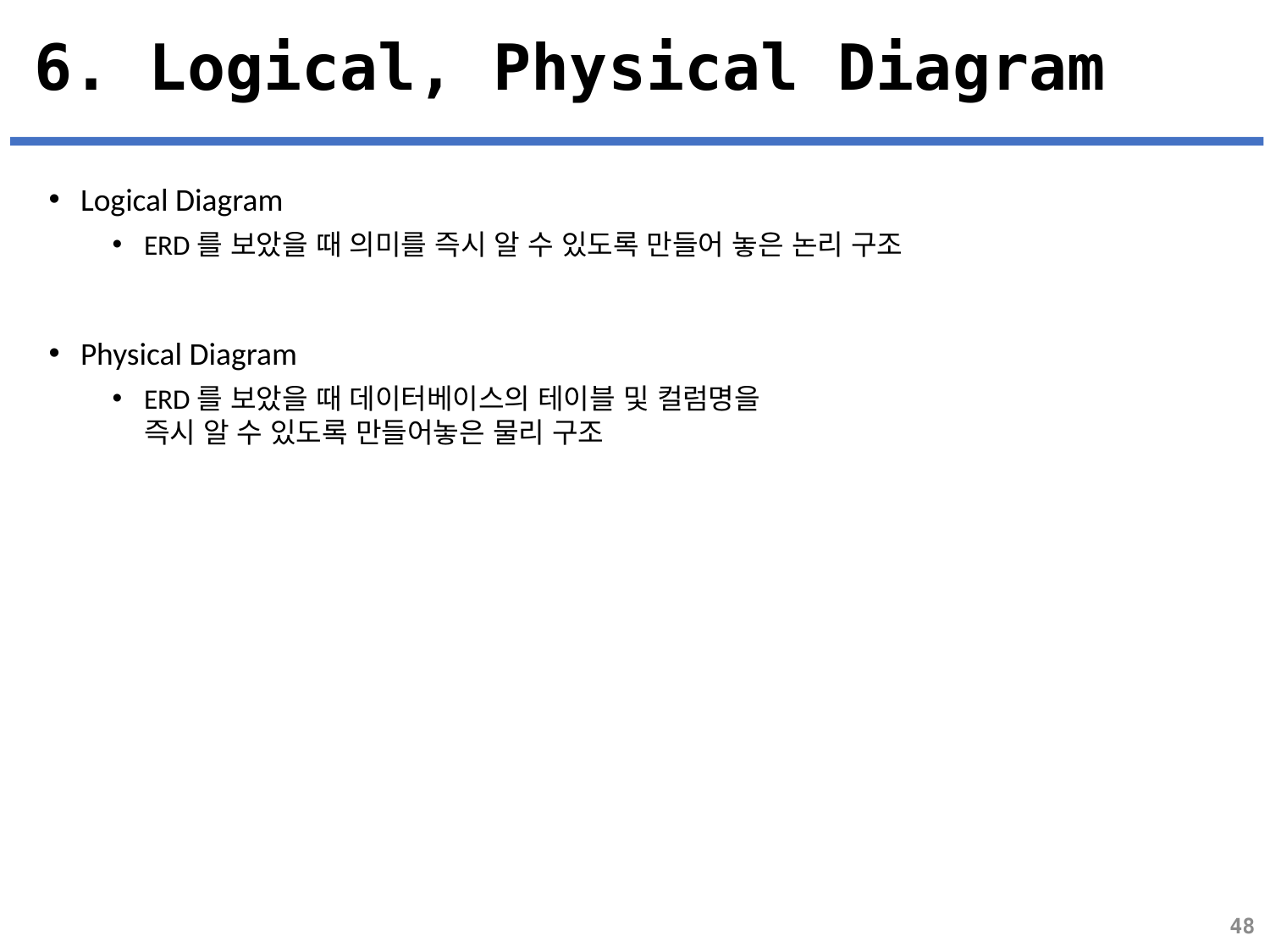

# 6. Logical, Physical Diagram
Logical Diagram
ERD를 보았을 때 의미를 즉시 알 수 있도록 만들어 놓은 논리 구조

Physical Diagram
ERD를 보았을 때 데이터베이스의 테이블 및 컬럼명을
즉시 알 수 있도록 만들어놓은 물리 구조

48